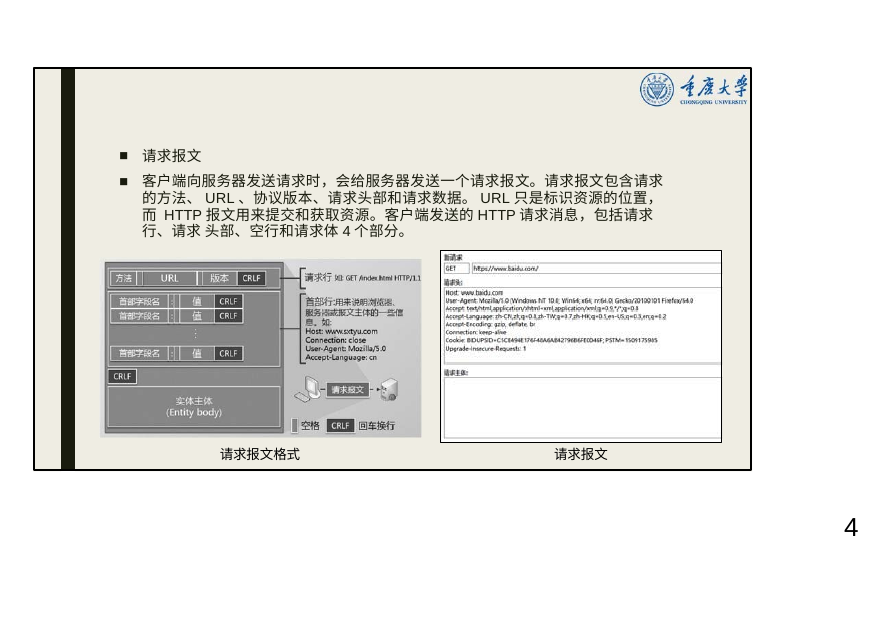

请求报文
客户端向服务器发送请求时，会给服务器发送一个请求报文。请求报文包含请求 的方法、URL、协议版本、请求头部和请求数据。URL只是标识资源的位置，而 HTTP报文用来提交和获取资源。客户端发送的HTTP请求消息，包括请求行、请求 头部、空行和请求体4个部分。

请求报文格式
请求报文
4